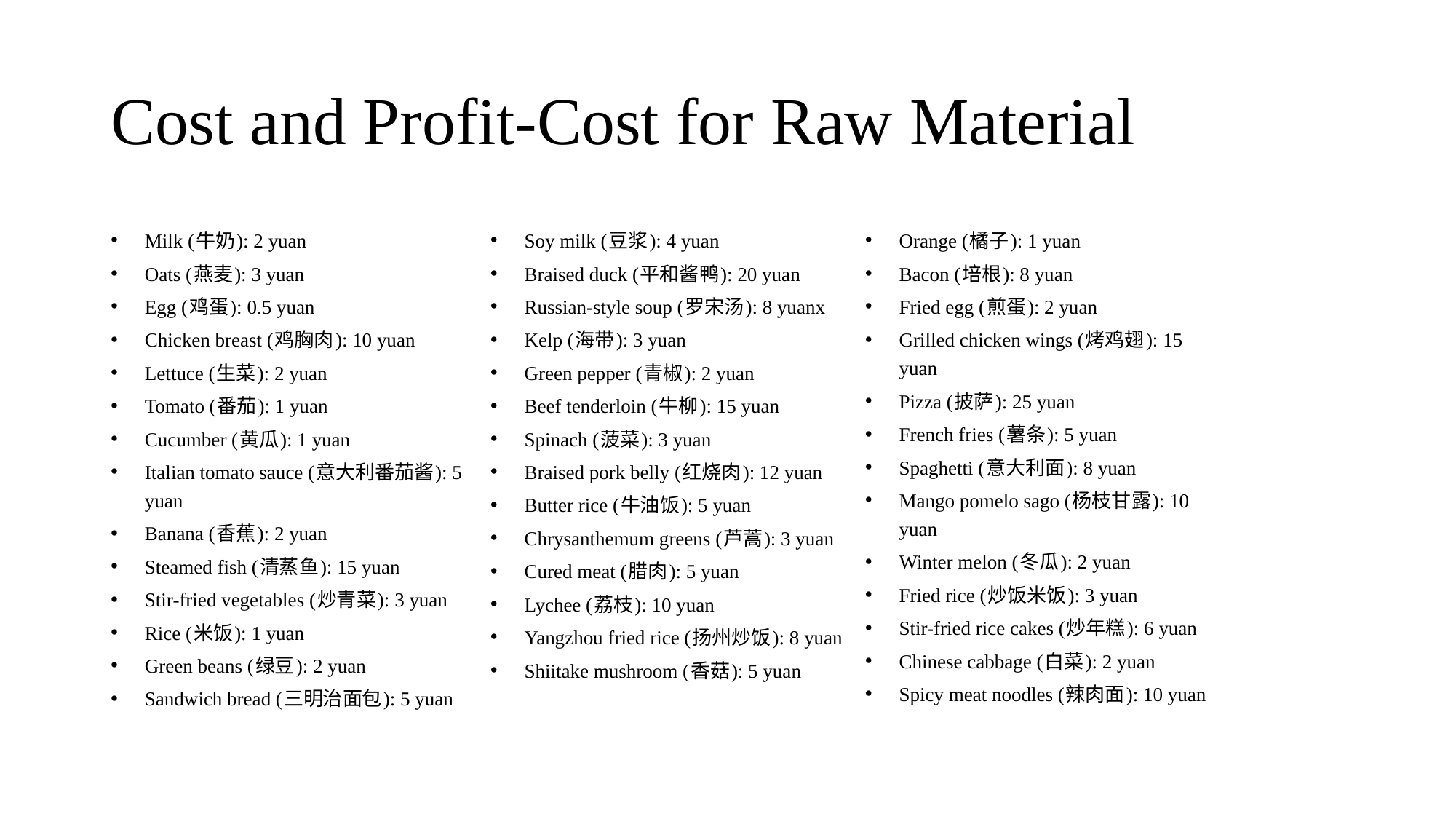

# Cost and Profit-Cost for Raw Material
Milk (牛奶): 2 yuan
Oats (燕麦): 3 yuan
Egg (鸡蛋): 0.5 yuan
Chicken breast (鸡胸肉): 10 yuan
Lettuce (生菜): 2 yuan
Tomato (番茄): 1 yuan
Cucumber (黄瓜): 1 yuan
Italian tomato sauce (意大利番茄酱): 5 yuan
Banana (香蕉): 2 yuan
Steamed fish (清蒸鱼): 15 yuan
Stir-fried vegetables (炒青菜): 3 yuan
Rice (米饭): 1 yuan
Green beans (绿豆): 2 yuan
Sandwich bread (三明治面包): 5 yuan

Soy milk (豆浆): 4 yuan
Braised duck (平和酱鸭): 20 yuan
Russian-style soup (罗宋汤): 8 yuanx
Kelp (海带): 3 yuan
Green pepper (青椒): 2 yuan
Beef tenderloin (牛柳): 15 yuan
Spinach (菠菜): 3 yuan
Braised pork belly (红烧肉): 12 yuan
Butter rice (牛油饭): 5 yuan
Chrysanthemum greens (芦蒿): 3 yuan
Cured meat (腊肉): 5 yuan
Lychee (荔枝): 10 yuan
Yangzhou fried rice (扬州炒饭): 8 yuan
Shiitake mushroom (香菇): 5 yuan

Orange (橘子): 1 yuan
Bacon (培根): 8 yuan
Fried egg (煎蛋): 2 yuan
Grilled chicken wings (烤鸡翅): 15 yuan
Pizza (披萨): 25 yuan
French fries (薯条): 5 yuan
Spaghetti (意大利面): 8 yuan
Mango pomelo sago (杨枝甘露): 10 yuan
Winter melon (冬瓜): 2 yuan
Fried rice (炒饭米饭): 3 yuan
Stir-fried rice cakes (炒年糕): 6 yuan
Chinese cabbage (白菜): 2 yuan
Spicy meat noodles (辣肉面): 10 yuan